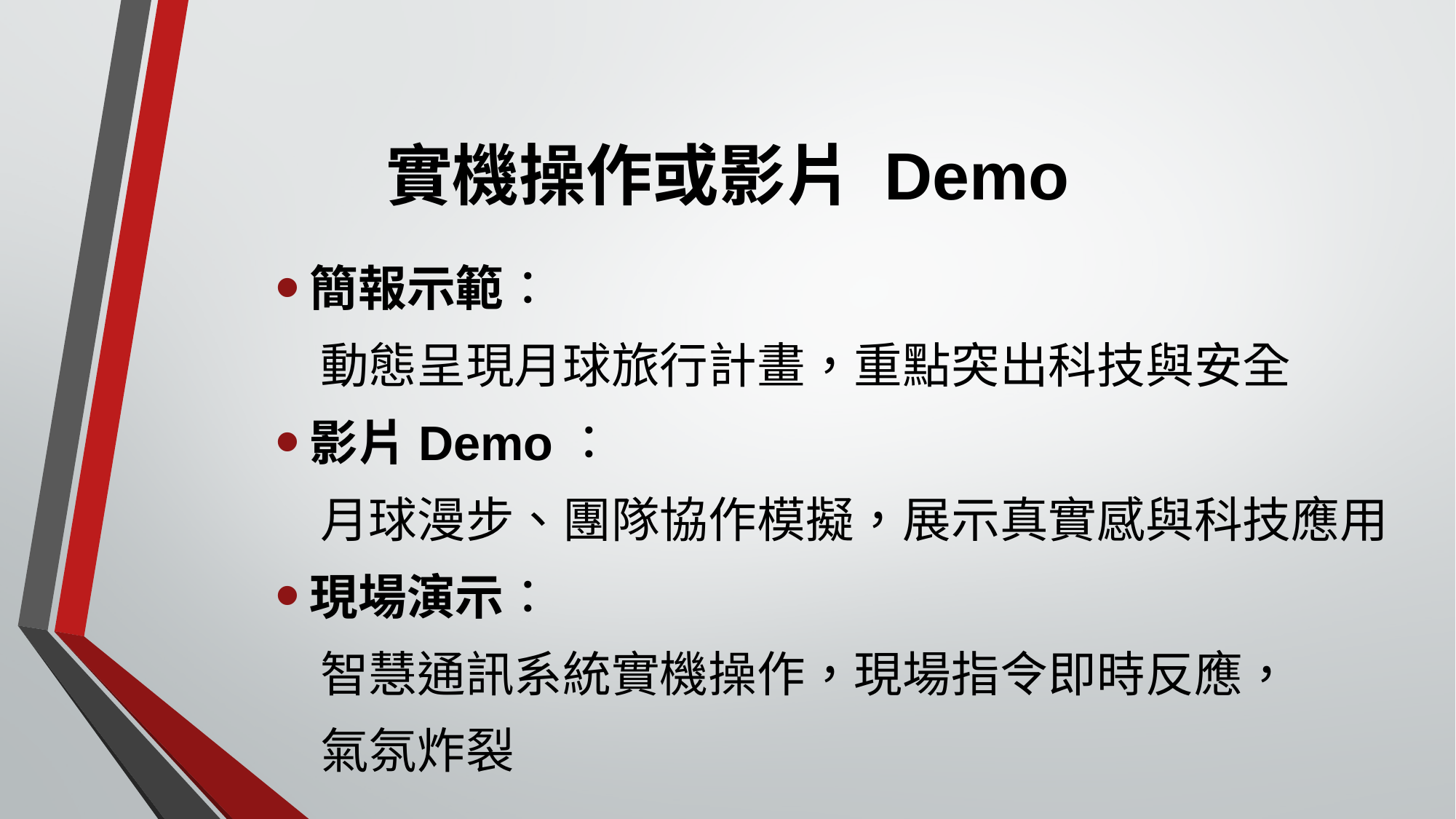

# 實機操作或影片 Demo
簡報示範：
   動態呈現月球旅行計畫，重點突出科技與安全
影片Demo：
   月球漫步、團隊協作模擬，展示真實感與科技應用
現場演示：
   智慧通訊系統實機操作，現場指令即時反應，
   氣氛炸裂